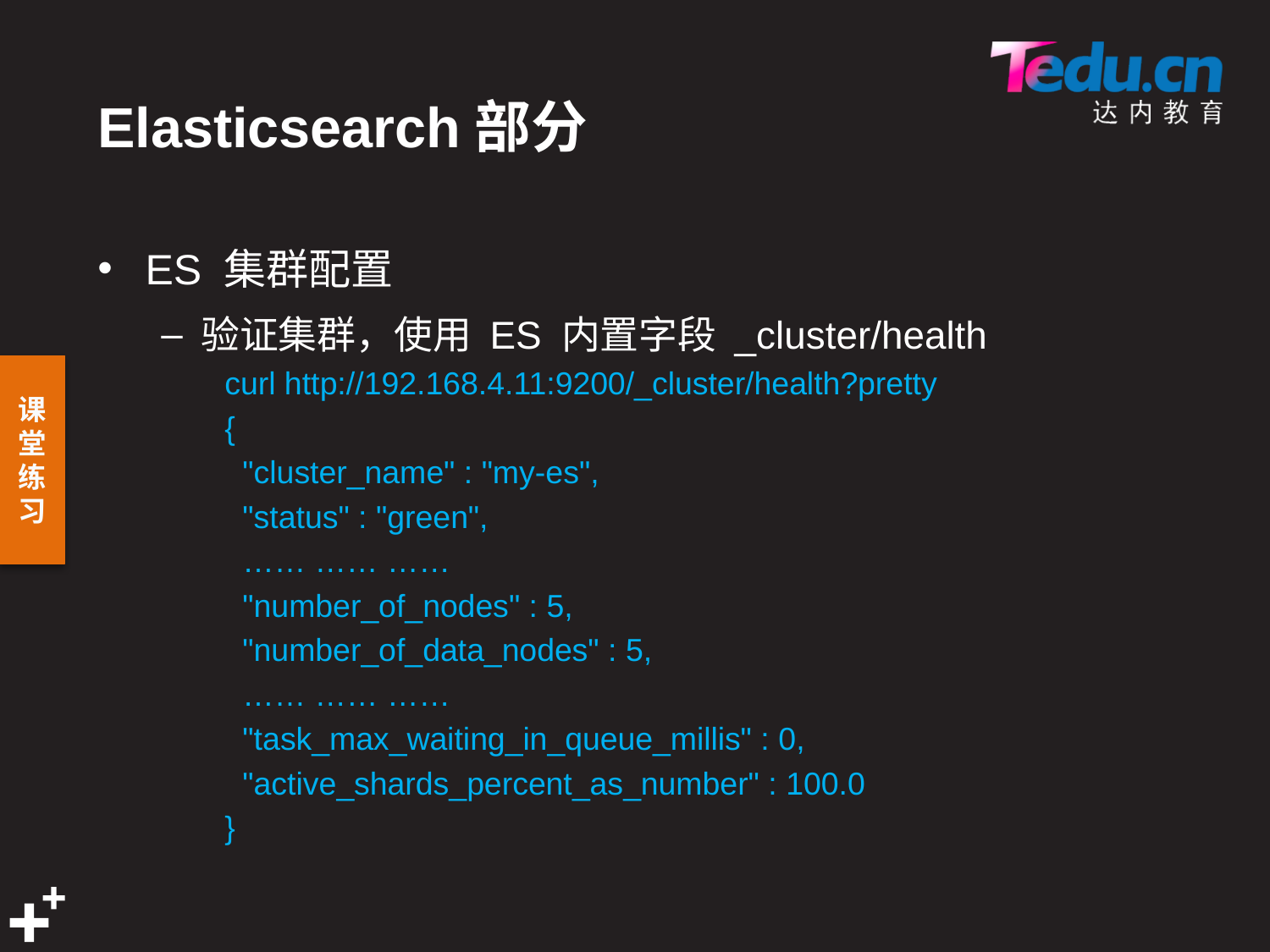

# Elasticsearch部分
ES 集群配置
验证集群，使用 ES 内置字段 _cluster/health
curl http://192.168.4.11:9200/_cluster/health?pretty
{
  "cluster_name" : "my-es",
  "status" : "green",
  …… …… ……
  "number_of_nodes" : 5,
  "number_of_data_nodes" : 5,
  …… …… ……
  "task_max_waiting_in_queue_millis" : 0,
  "active_shards_percent_as_number" : 100.0
}